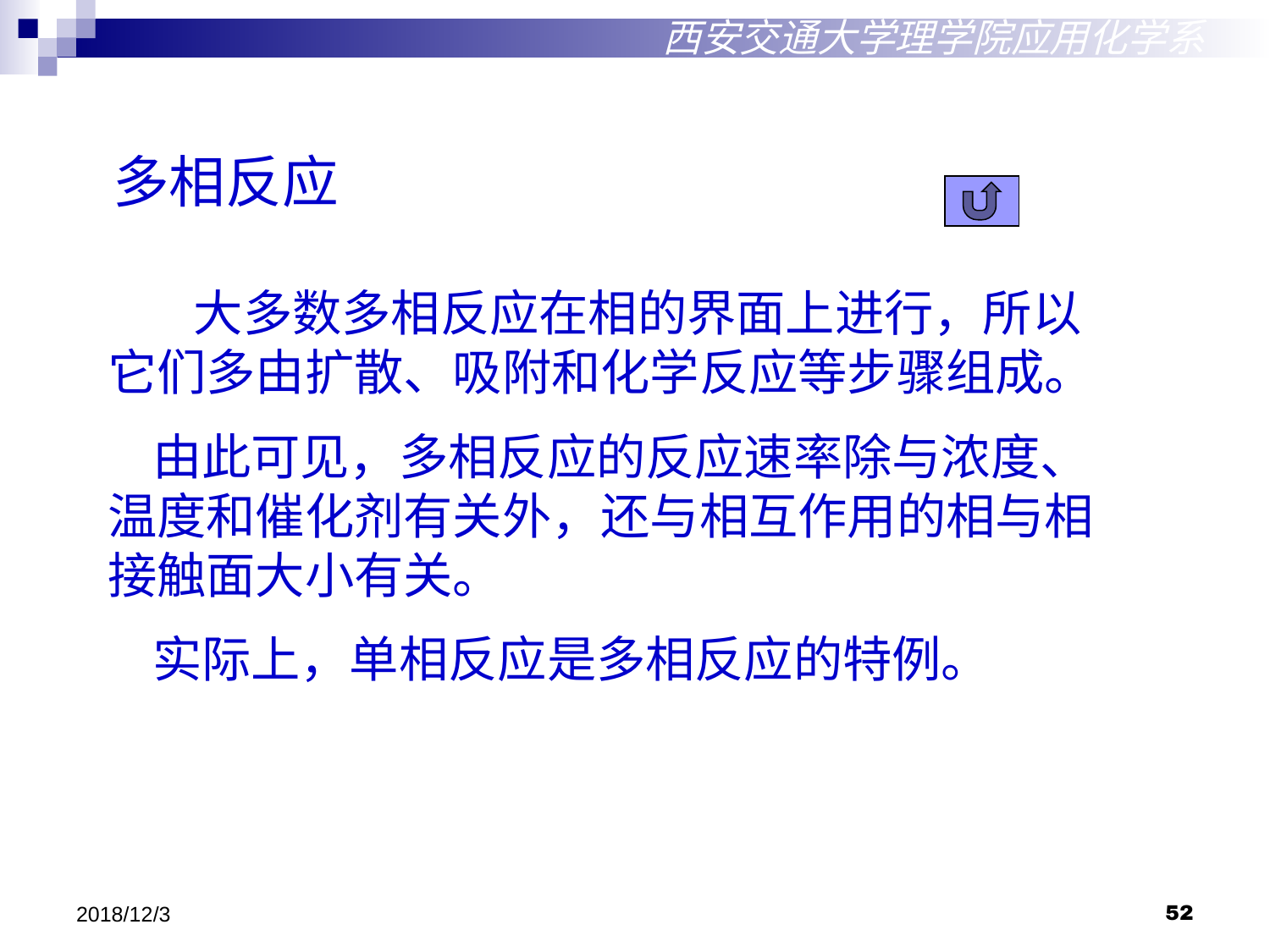

西安交通大学理学院应用化学系
多相反应

        大多数多相反应在相的界面上进行，所以它们多由扩散、吸附和化学反应等步骤组成。
   由此可见，多相反应的反应速率除与浓度、温度和催化剂有关外，还与相互作用的相与相接触面大小有关。
   实际上，单相反应是多相反应的特例。
2018/12/3
52